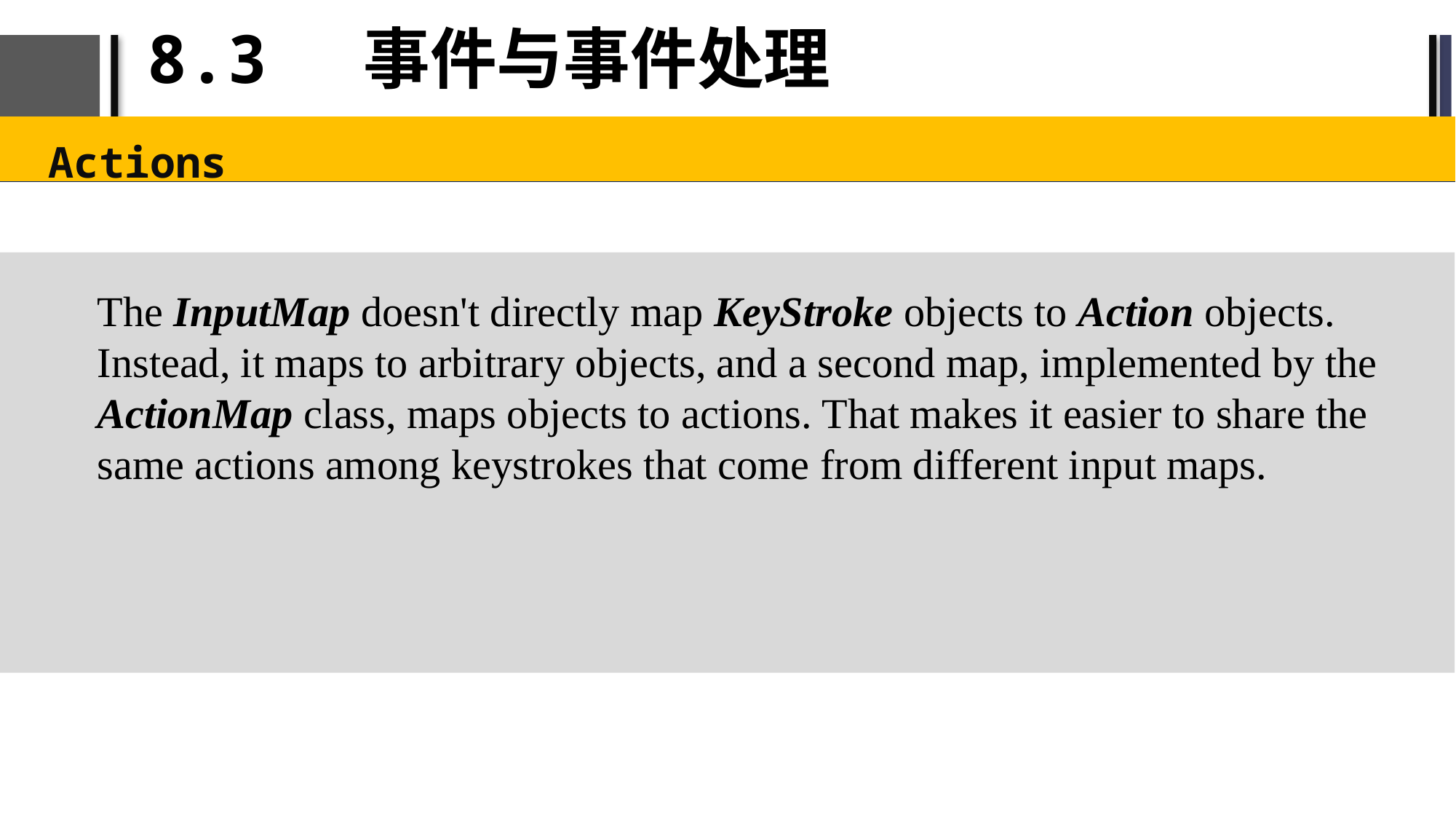

# 8.3  事件与事件处理

Actions

The InputMap doesn't directly map KeyStroke objects to Action objects. Instead, it maps to arbitrary objects, and a second map, implemented by the ActionMap class, maps objects to actions. That makes it easier to share the same actions among keystrokes that come from different input maps.